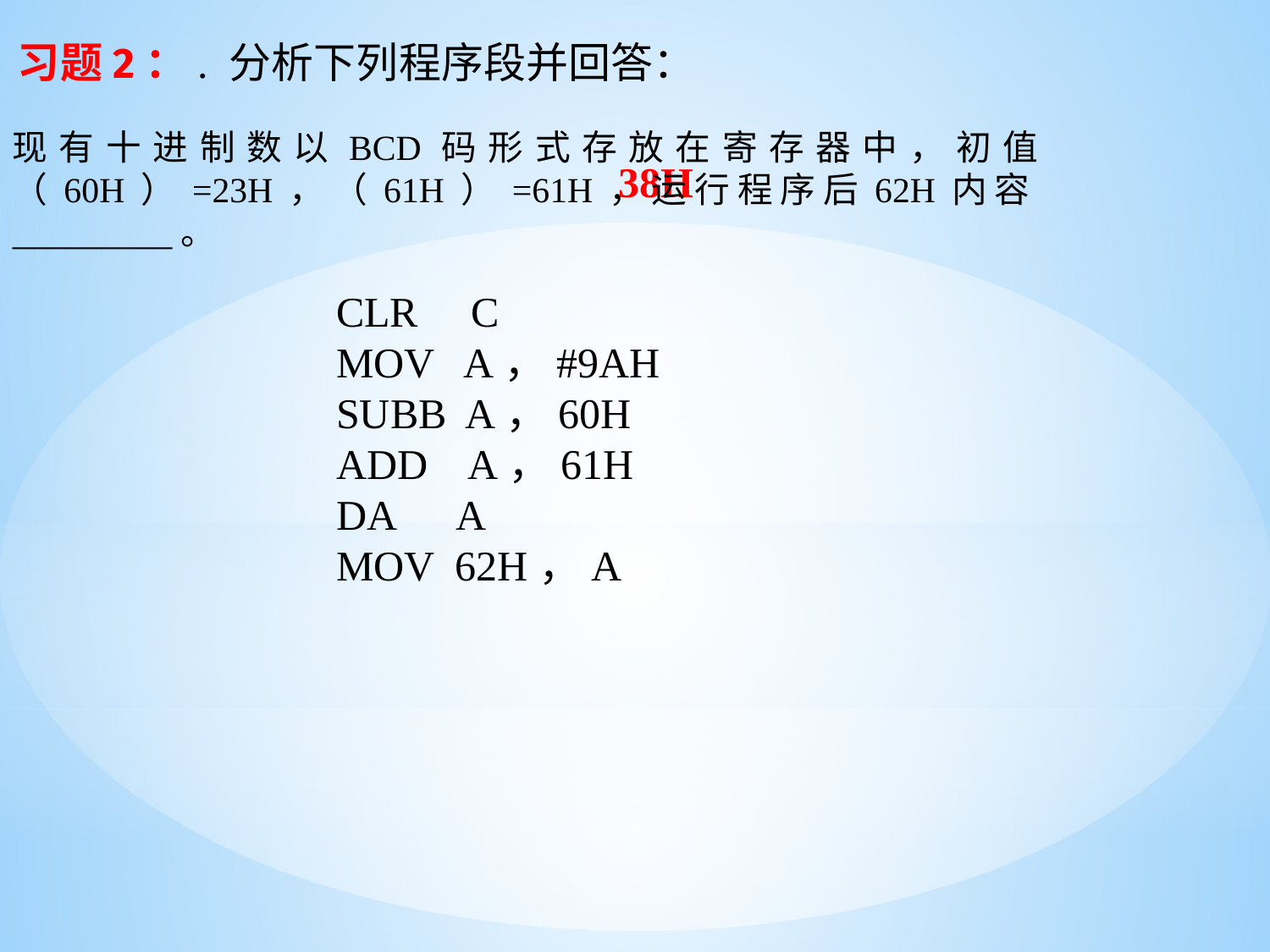

习题2：. 分析下列程序段并回答：
现有十进制数以BCD码形式存放在寄存器中，初值（60H）=23H，（61H）=61H，运行程序后62H内容_________。
38H
CLR     C
MOV   A，#9AH
SUBB  A，60H
ADD    A，61H
DA      A
MOV  62H，A